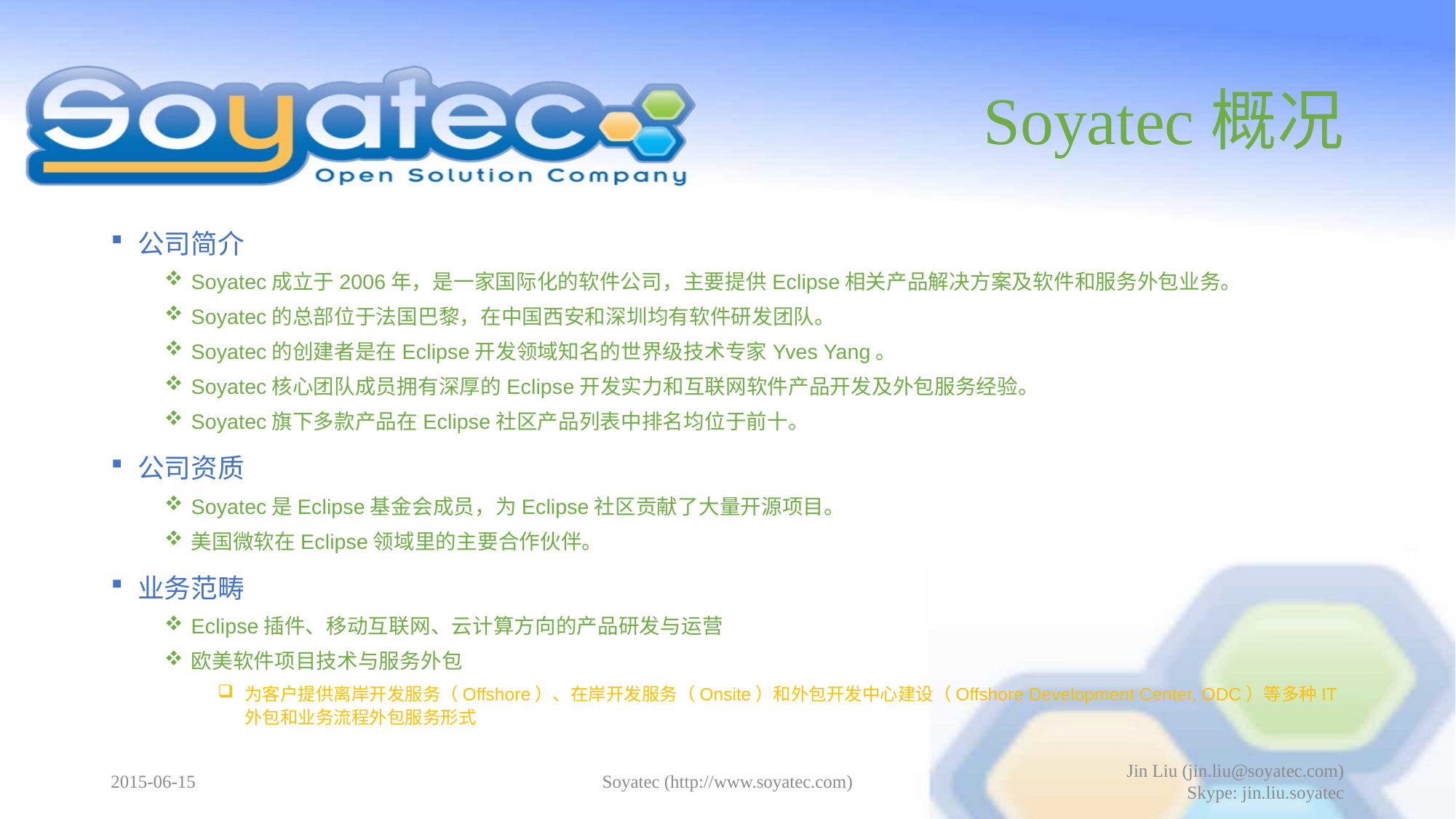

# Soyatec概况
公司简介
Soyatec成立于2006年，是一家国际化的软件公司，主要提供Eclipse相关产品解决方案及软件和服务外包业务。
Soyatec的总部位于法国巴黎，在中国西安和深圳均有软件研发团队。
Soyatec的创建者是在Eclipse开发领域知名的世界级技术专家Yves Yang。
Soyatec核心团队成员拥有深厚的Eclipse开发实力和互联网软件产品开发及外包服务经验。
Soyatec旗下多款产品在Eclipse社区产品列表中排名均位于前十。
公司资质
Soyatec是Eclipse基金会成员，为Eclipse社区贡献了大量开源项目。
美国微软在Eclipse领域里的主要合作伙伴。
业务范畴
Eclipse插件、移动互联网、云计算方向的产品研发与运营
欧美软件项目技术与服务外包
为客户提供离岸开发服务（Offshore）、在岸开发服务（Onsite）和外包开发中心建设（Offshore Development Center, ODC）等多种IT外包和业务流程外包服务形式
2015-06-15
Soyatec (http://www.soyatec.com)
Jin Liu (jin.liu@soyatec.com)
Skype: jin.liu.soyatec